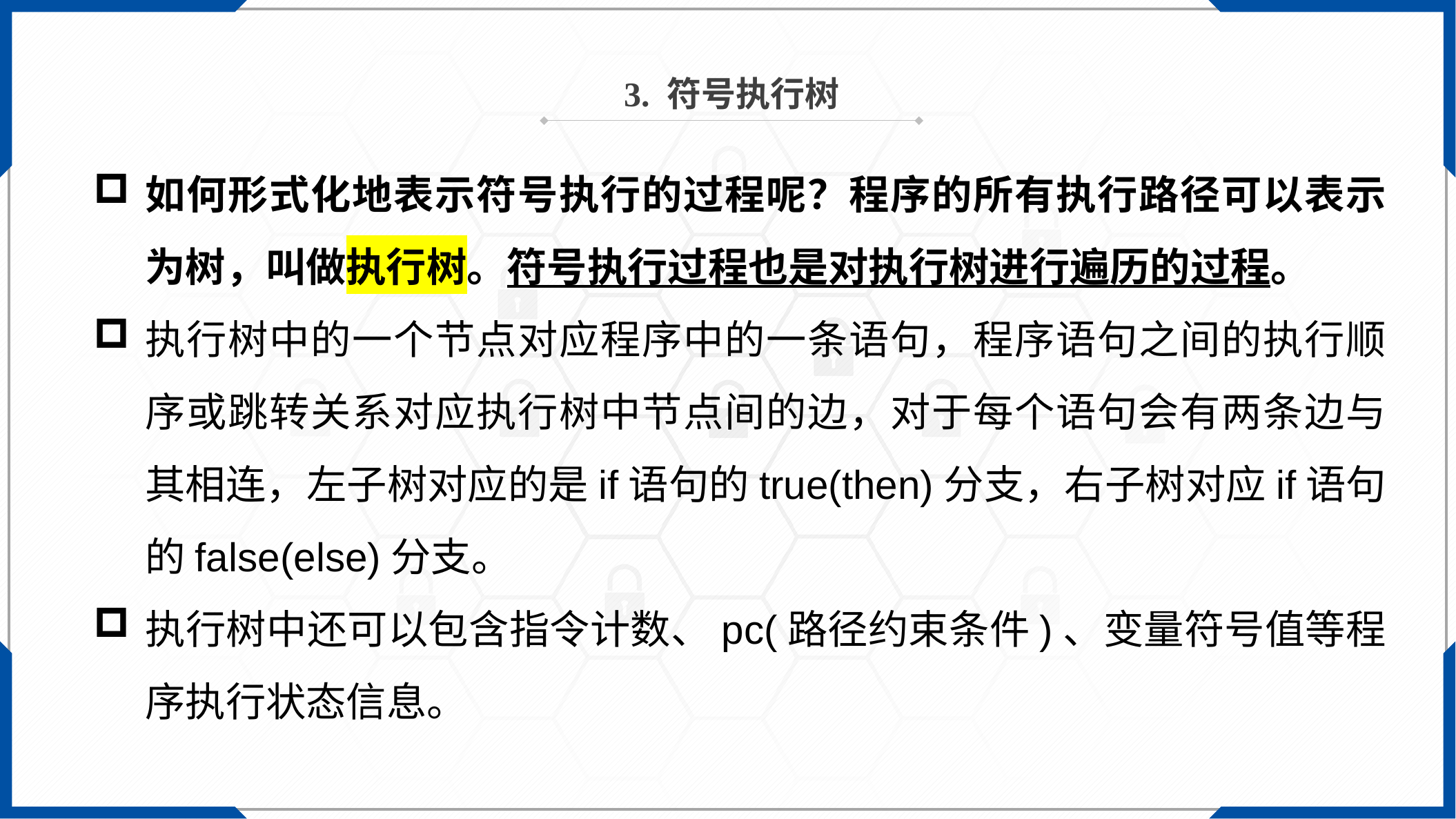

3. 符号执行树
如何形式化地表示符号执行的过程呢？程序的所有执行路径可以表示为树，叫做执行树。符号执行过程也是对执行树进行遍历的过程。
执行树中的一个节点对应程序中的一条语句，程序语句之间的执行顺序或跳转关系对应执行树中节点间的边，对于每个语句会有两条边与其相连，左子树对应的是if语句的true(then)分支，右子树对应if语句的false(else)分支。
执行树中还可以包含指令计数、pc(路径约束条件)、变量符号值等程序执行状态信息。